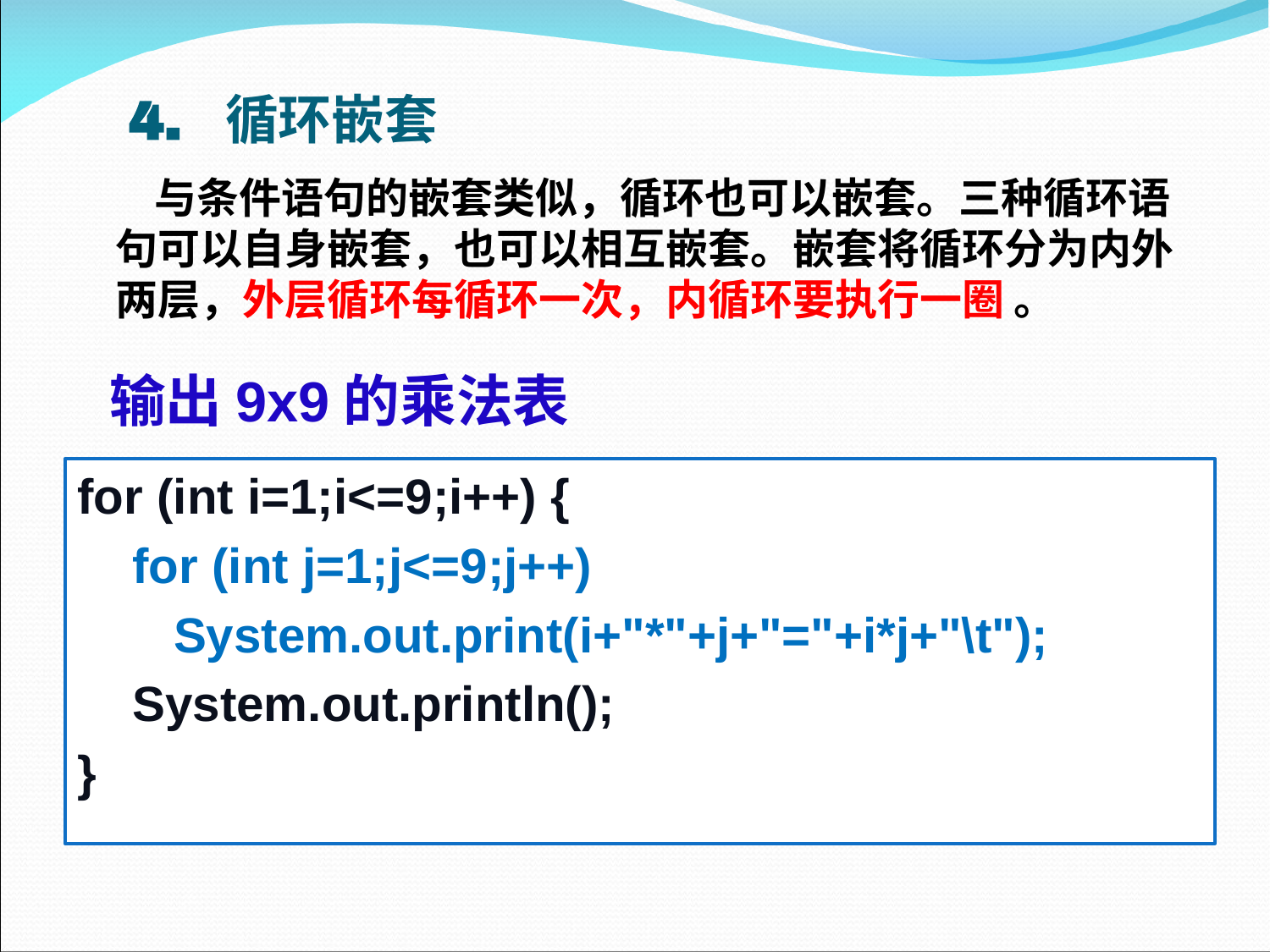

# 4.  循环嵌套
       与条件语句的嵌套类似，循环也可以嵌套。三种循环语句可以自身嵌套，也可以相互嵌套。嵌套将循环分为内外两层，外层循环每循环一次，内循环要执行一圈 。
输出9x9的乘法表
for (int i=1;i<=9;i++) {
    for (int j=1;j<=9;j++)
       System.out.print(i+"*"+j+"="+i*j+"\t");
    System.out.println();
}
1*1=1    1*2=2    1*3=3     …
2*1=2    2*2=4    2*3=6     …
…..
9*1=9    9*2=18   9*3=27  …